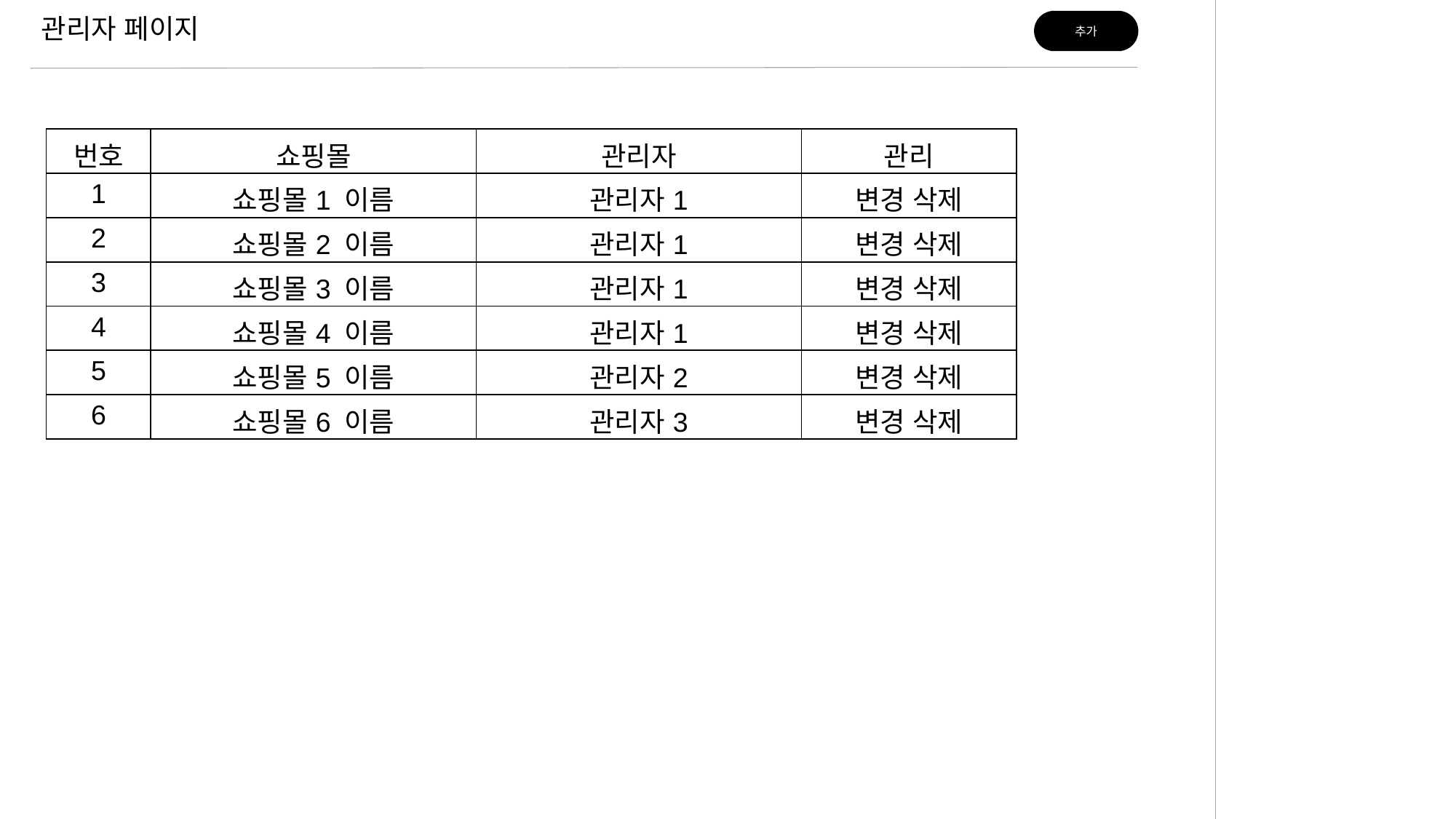

관리자 페이지
추가
| 번호 | 쇼핑몰 | 관리자 | 관리 |
| --- | --- | --- | --- |
| 1 | 쇼핑몰1 이름 | 관리자1 | 변경 삭제 |
| 2 | 쇼핑몰2 이름 | 관리자1 | 변경 삭제 |
| 3 | 쇼핑몰3 이름 | 관리자1 | 변경 삭제 |
| 4 | 쇼핑몰4 이름 | 관리자1 | 변경 삭제 |
| 5 | 쇼핑몰5 이름 | 관리자2 | 변경 삭제 |
| 6 | 쇼핑몰6 이름 | 관리자3 | 변경 삭제 |